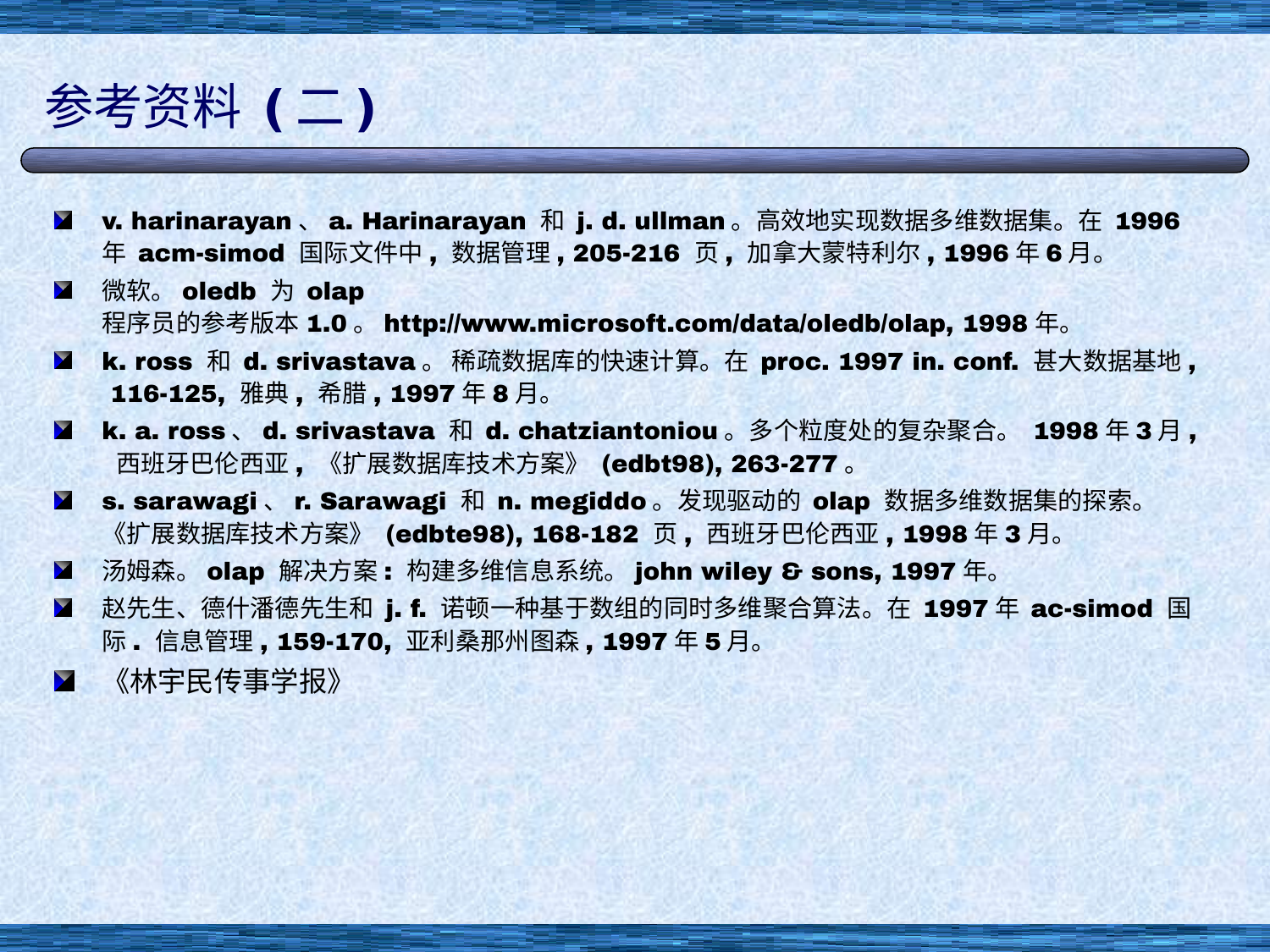

# 参考资料 (二)
v. harinarayan、a. Harinarayan 和 j. d. ullman。高效地实现数据多维数据集。在 1996年 acm-simod 国际文件中, 数据管理, 205-216 页, 加拿大蒙特利尔, 1996年6月。
微软。oledb 为 olap 程序员的参考版本1.0。http://www.microsoft.com/data/oledb/olap, 1998年。
k. ross 和 d. srivastava。 稀疏数据库的快速计算。在 proc. 1997 in. conf. 甚大数据基地, 116-125, 雅典, 希腊, 1997年8月。
k. a. ross、d. srivastava 和 d. chatziantoniou。多个粒度处的复杂聚合。 1998年3月, 西班牙巴伦西亚, 《扩展数据库技术方案》 (edbt98), 263-277。
s. sarawagi、r. Sarawagi 和 n. megiddo。发现驱动的 olap 数据多维数据集的探索。《扩展数据库技术方案》 (edbte98), 168-182 页, 西班牙巴伦西亚, 1998年3月。
汤姆森。olap 解决方案: 构建多维信息系统。john wiley & sons, 1997年。
赵先生、德什潘德先生和 j. f. 诺顿一种基于数组的同时多维聚合算法。在 1997年 ac-simod 国际. 信息管理, 159-170, 亚利桑那州图森, 1997年5月。
《林宇民传事学报》